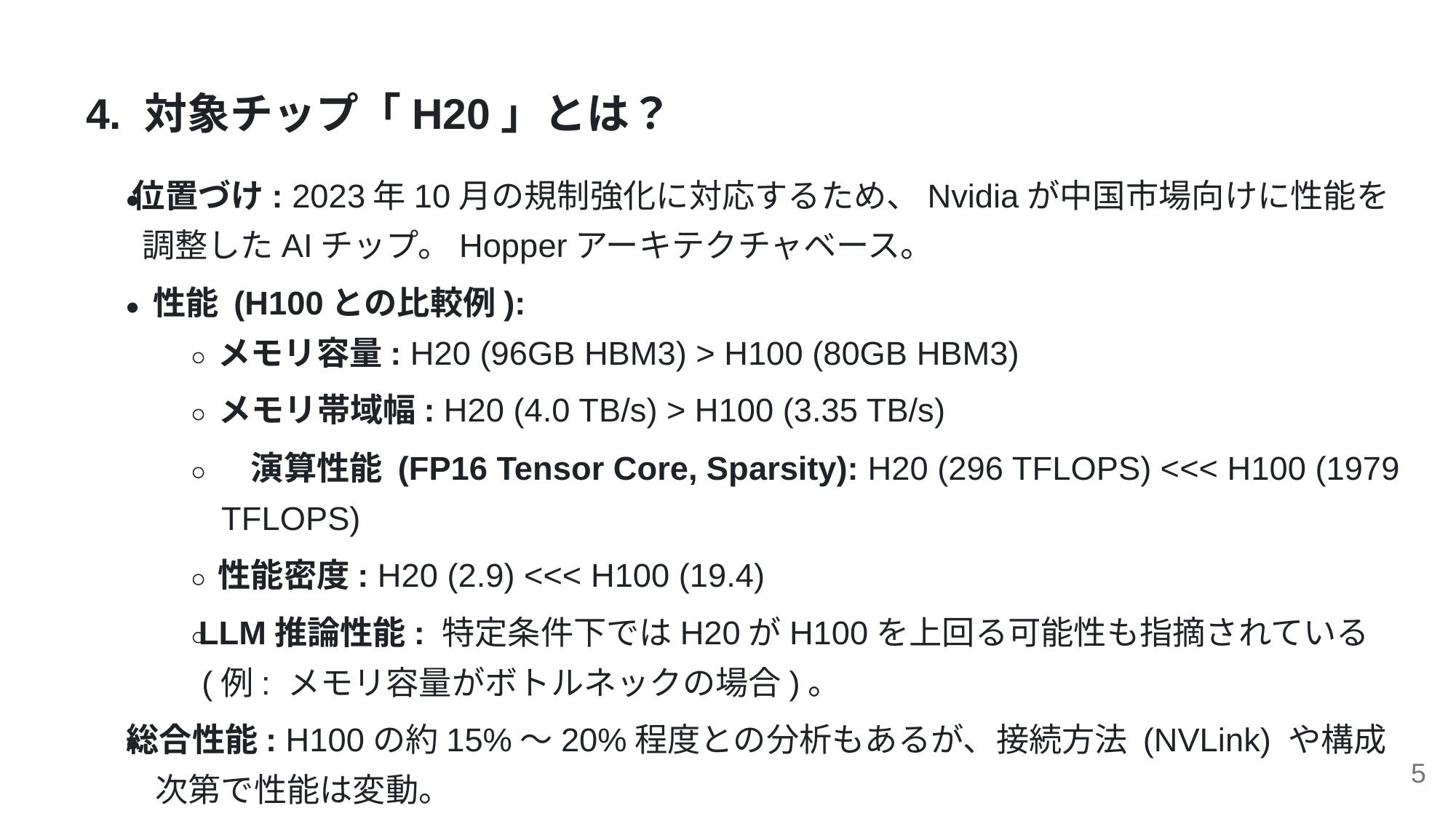

4. 対象チップ「H20」とは？
位置づけ: 2023年10⽉の規制強化に対応するため、Nvidiaが中国市場向けに性能を

調整したAIチップ。Hopperアーキテクチャベース。
性能 (H100との⽐較例):

メモリ容量: H20 (96GB HBM3) > H100 (80GB HBM3)

メモリ帯域幅: H20 (4.0 TB/s) > H100 (3.35 TB/s)

演算性能 (FP16 Tensor Core, Sparsity): H20 (296 TFLOPS) <<< H100 (1979

TFLOPS)
性能密度: H20 (2.9) <<< H100 (19.4)

LLM推論性能: 特定条件下ではH20がH100を上回る可能性も指摘されている

(例: メモリ容量がボトルネックの場合)。
総合性能: H100の約15%〜20%程度との分析もあるが、接続⽅法 (NVLink) や構成

5
次第で性能は変動。